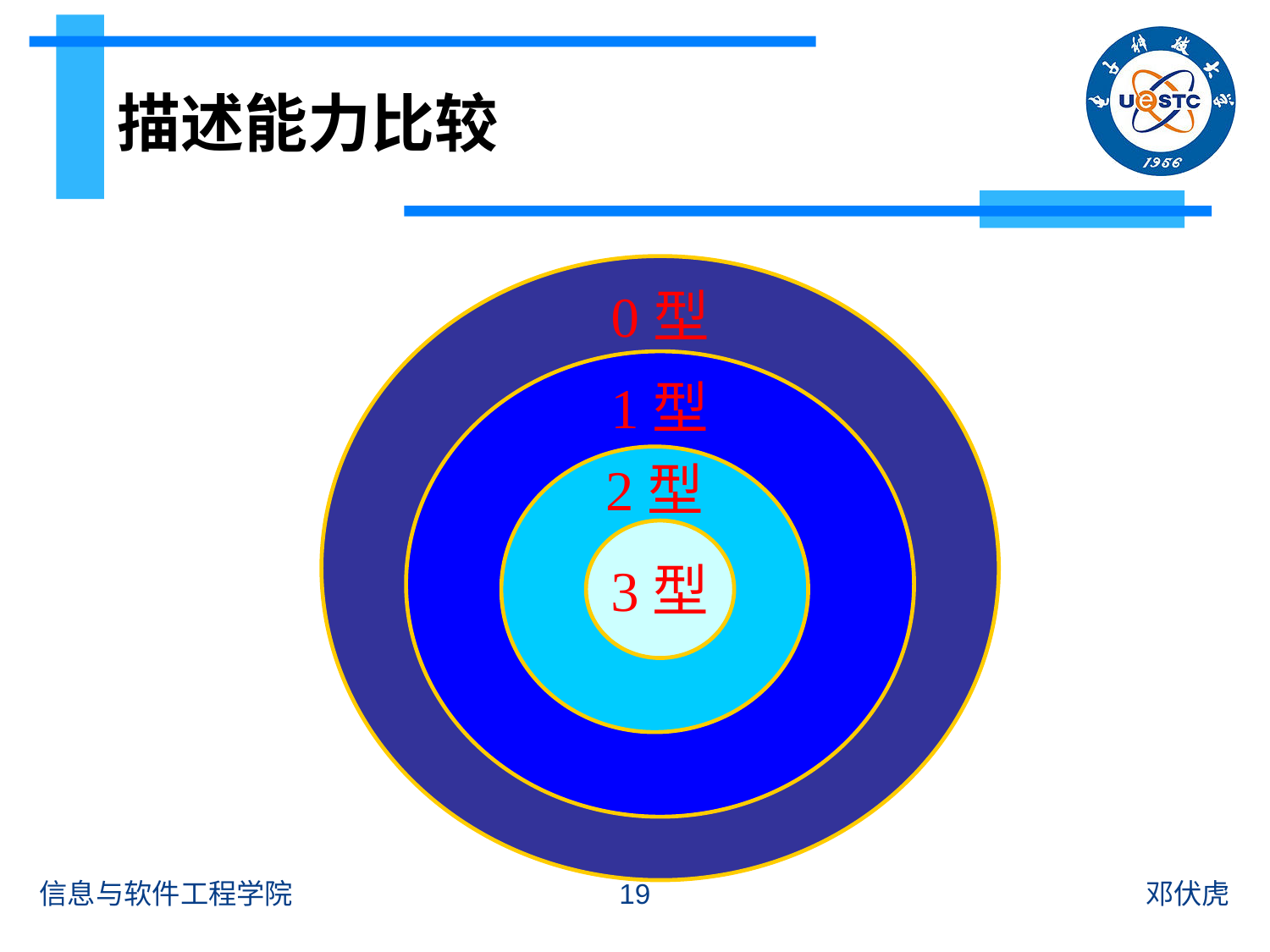

# 描述能力比较
0型

1型

2型

3型
19
信息与软件工程学院
邓伏虎